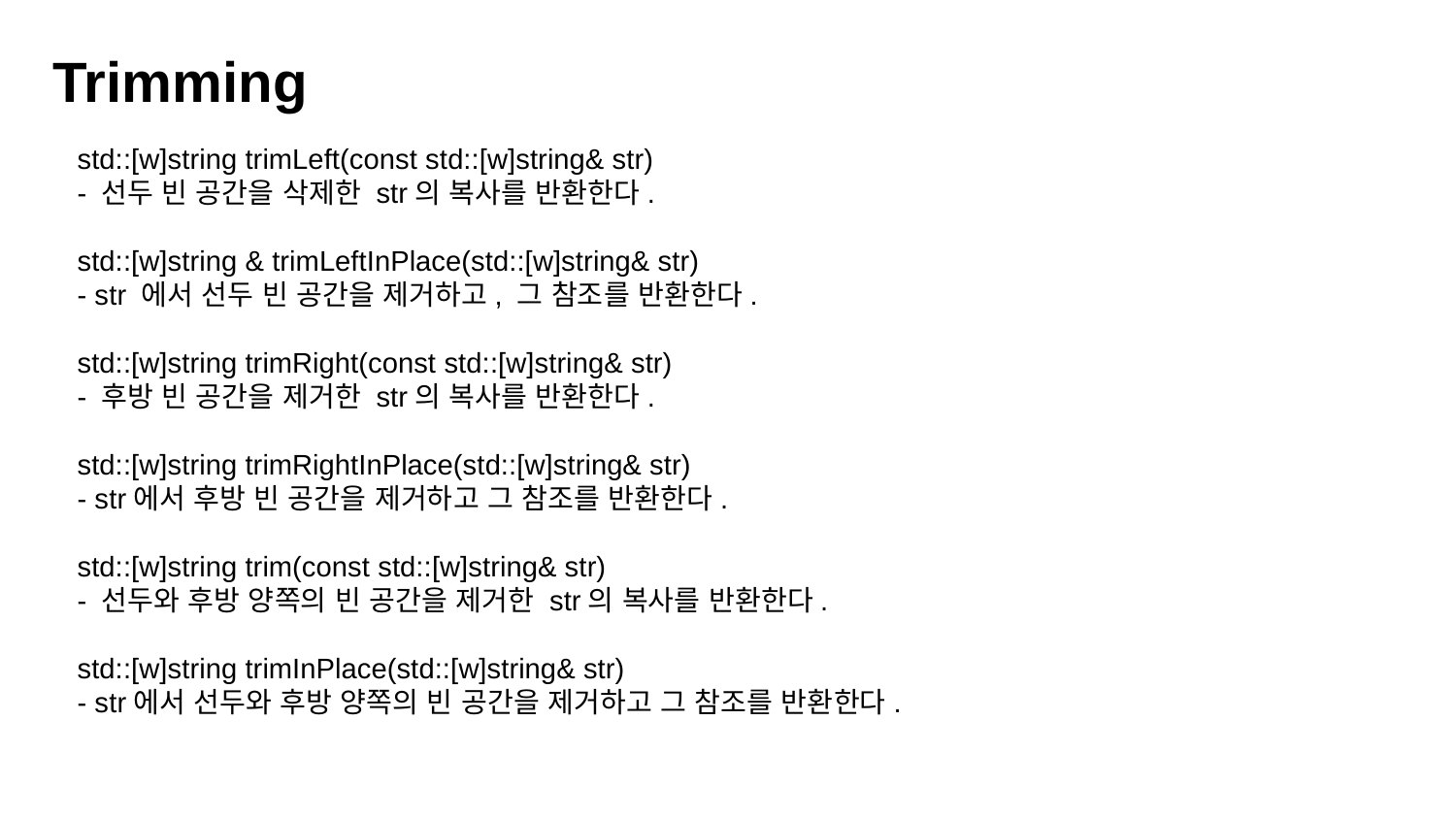

Trimming
std::[w]string trimLeft(const std::[w]string& str)
- 선두 빈 공간을 삭제한 str의 복사를 반환한다.
std::[w]string & trimLeftInPlace(std::[w]string& str)
- str 에서 선두 빈 공간을 제거하고, 그 참조를 반환한다.
std::[w]string trimRight(const std::[w]string& str)
- 후방 빈 공간을 제거한 str의 복사를 반환한다.
std::[w]string trimRightInPlace(std::[w]string& str)
- str에서 후방 빈 공간을 제거하고 그 참조를 반환한다.
std::[w]string trim(const std::[w]string& str)
- 선두와 후방 양쪽의 빈 공간을 제거한 str의 복사를 반환한다.
std::[w]string trimInPlace(std::[w]string& str)
- str에서 선두와 후방 양쪽의 빈 공간을 제거하고 그 참조를 반환한다.